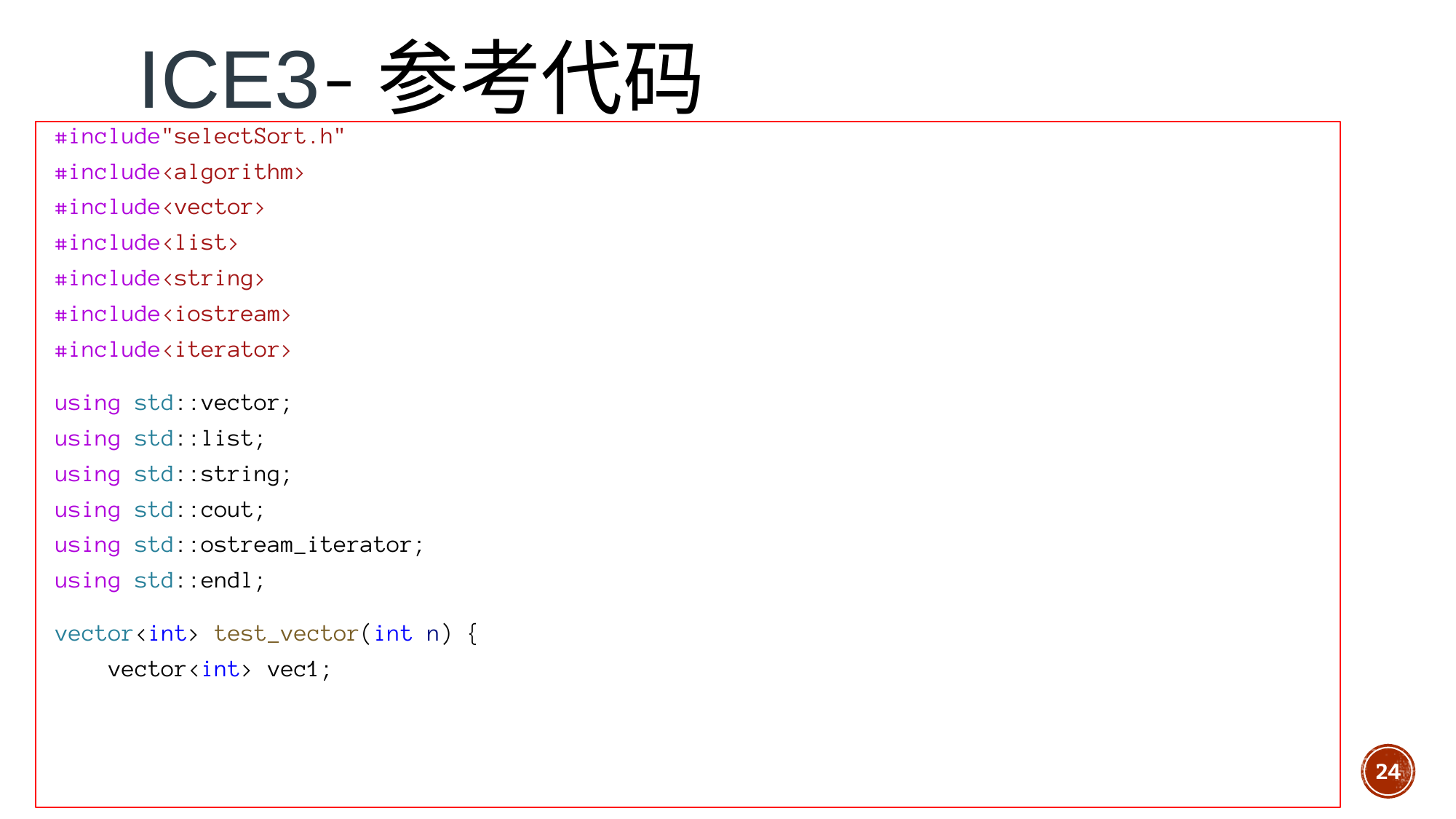

# ICE3-参考代码

#include"selectSort.h"
#include<algorithm>
#include<vector>
#include<list>
#include<string>
#include<iostream>
#include<iterator>
using std::vector;
using std::list;
using std::string;
using std::cout;
using std::ostream_iterator;
using std::endl;
vector<int> test_vector(int n) {
    vector<int> vec1;

24